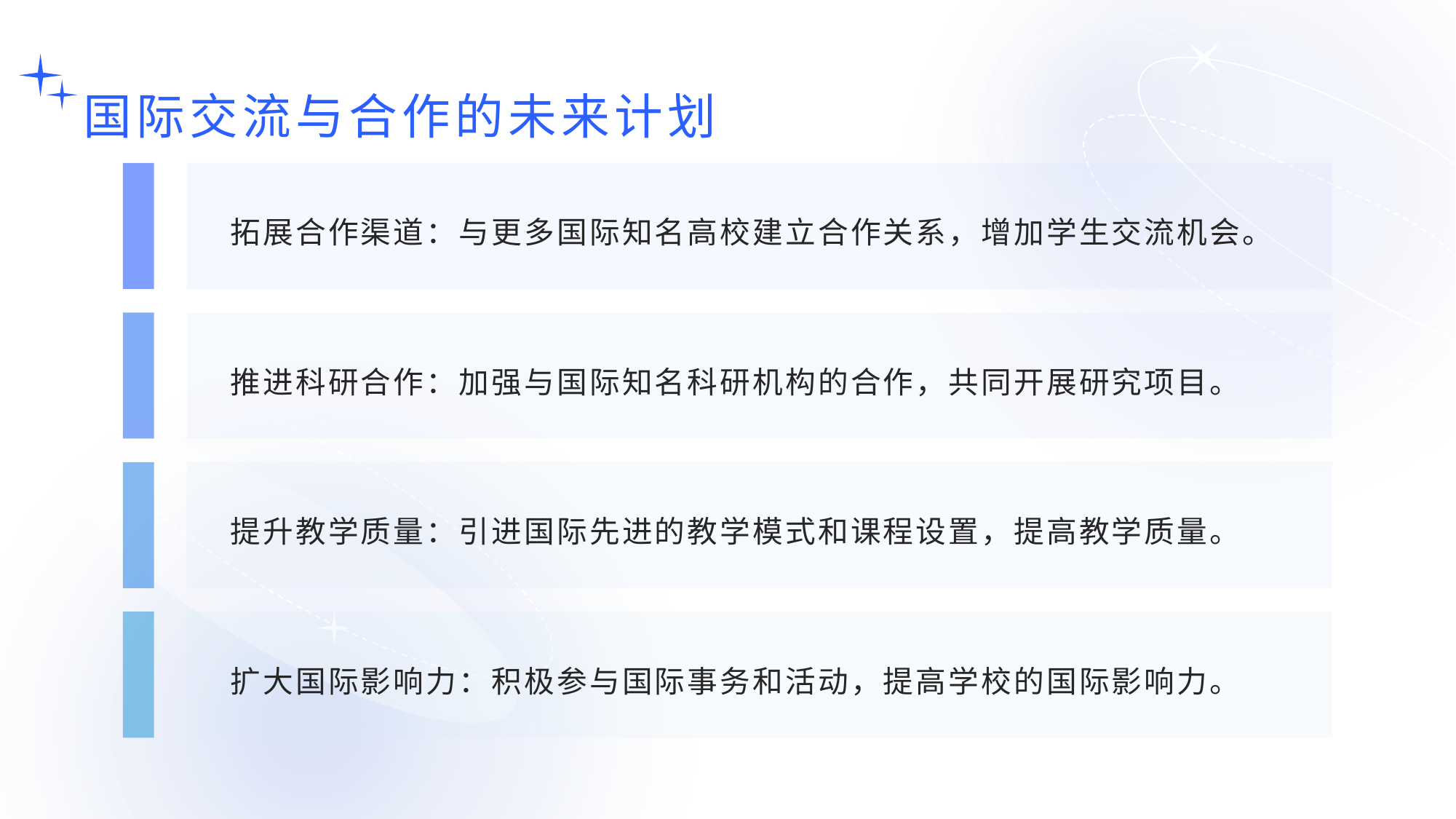

国际交流与合作的未来计划

拓展合作渠道：与更多国际知名高校建立合作关系，增加学生交流机会。

推进科研合作：加强与国际知名科研机构的合作，共同开展研究项目。

提升教学质量：引进国际先进的教学模式和课程设置，提高教学质量。

扩大国际影响力：积极参与国际事务和活动，提高学校的国际影响力。